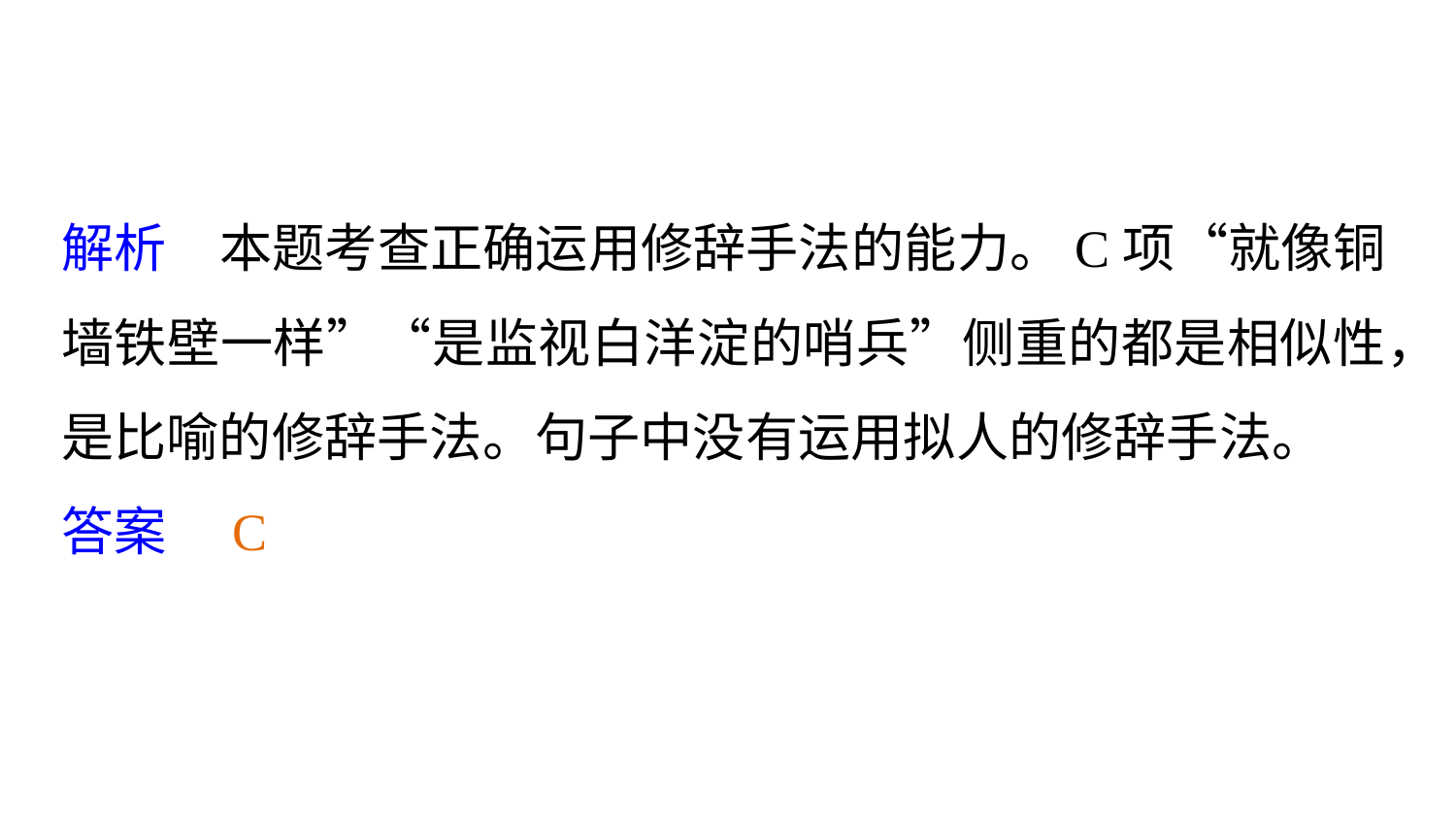

解析　本题考查正确运用修辞手法的能力。C项“就像铜墙铁壁一样”“是监视白洋淀的哨兵”侧重的都是相似性，是比喻的修辞手法。句子中没有运用拟人的修辞手法。
答案　C